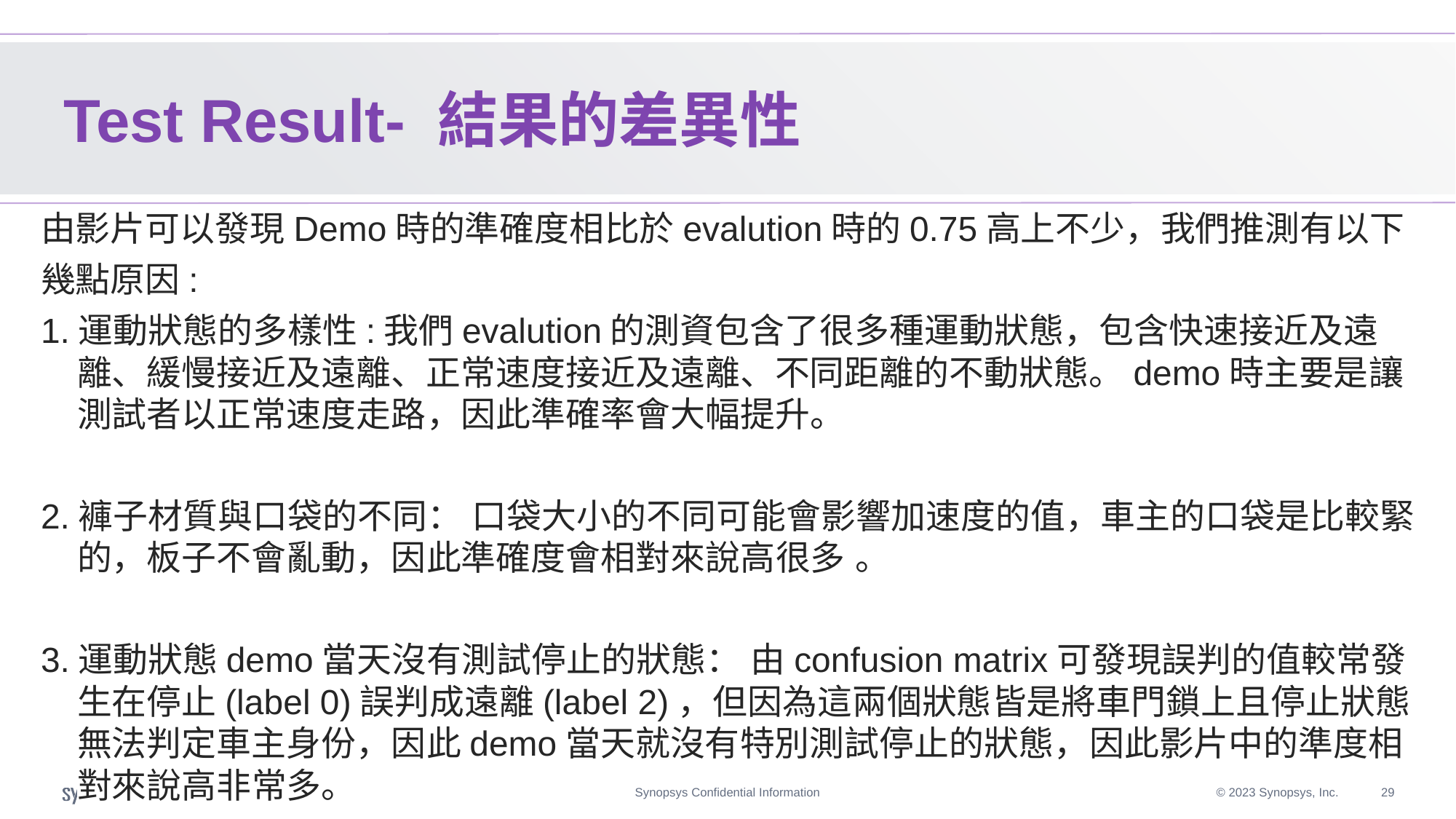

# Test Result- 結果的差異性
由影片可以發現Demo時的準確度相比於evalution時的0.75高上不少，我們推測有以下
幾點原因:
1.運動狀態的多樣性:我們evalution的測資包含了很多種運動狀態，包含快速接近及遠離、緩慢接近及遠離、正常速度接近及遠離、不同距離的不動狀態。demo時主要是讓測試者以正常速度走路，因此準確率會大幅提升。

2.褲子材質與口袋的不同： 口袋大小的不同可能會影響加速度的值，車主的口袋是比較緊的，板子不會亂動，因此準確度會相對來說高很多 。

3.運動狀態demo當天沒有測試停止的狀態： 由confusion matrix可發現誤判的值較常發生在停止(label 0)誤判成遠離(label 2)，但因為這兩個狀態皆是將車門鎖上且停止狀態無法判定車主身份，因此demo當天就沒有特別測試停止的狀態，因此影片中的準度相對來說高非常多。